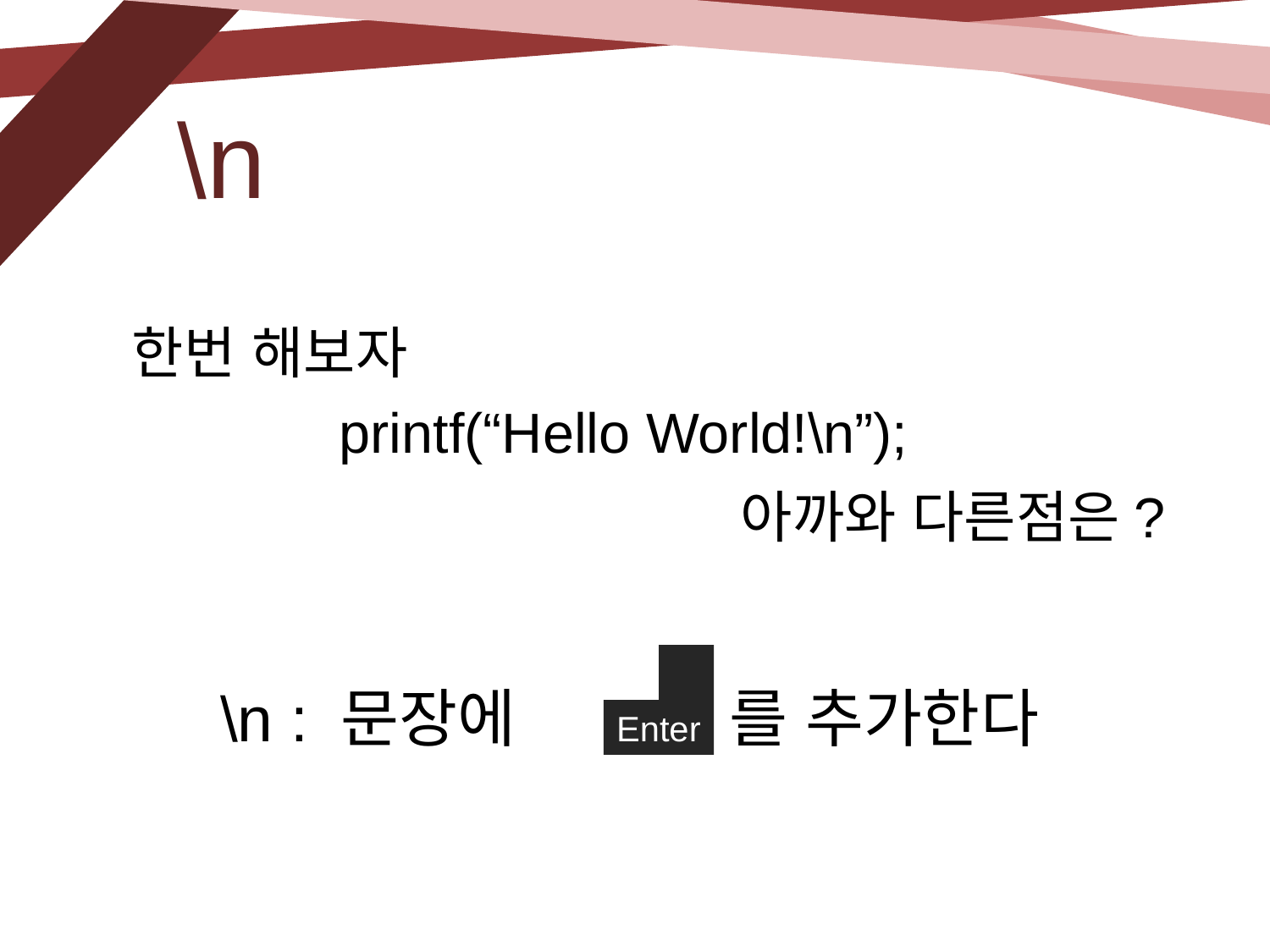

\n
한번 해보자
printf(“Hello World!\n”);
아까와 다른점은?
Enter
\n : 문장에            를 추가한다